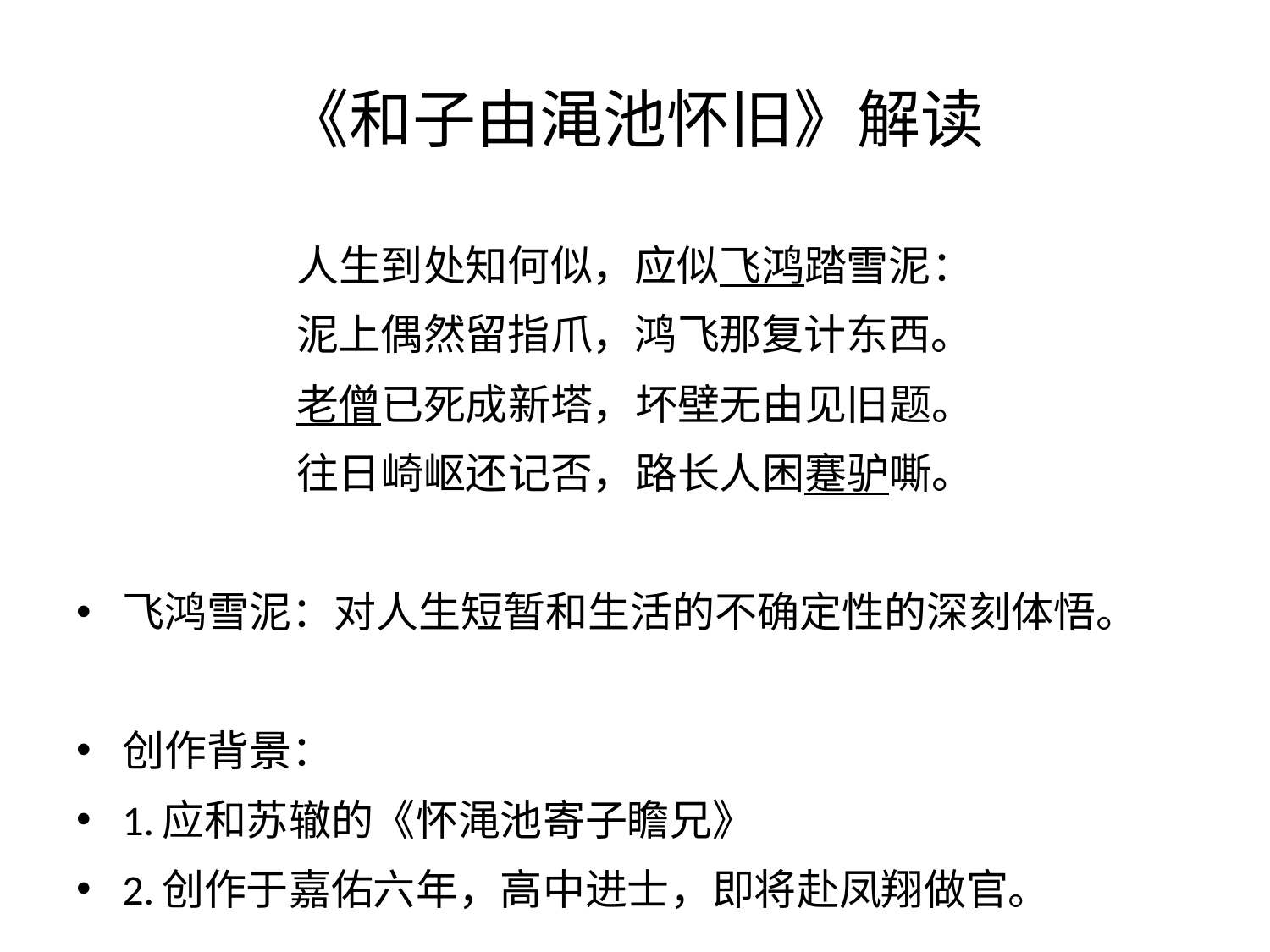

# 《和子由渑池怀旧》解读
人生到处知何似，应似飞鸿踏雪泥：
泥上偶然留指爪，鸿飞那复计东西。
老僧已死成新塔，坏壁无由见旧题。
往日崎岖还记否，路长人困蹇驴嘶。

飞鸿雪泥：对人生短暂和生活的不确定性的深刻体悟。

创作背景：
1.应和苏辙的《怀渑池寄子瞻兄》
2.创作于嘉佑六年，高中进士，即将赴凤翔做官。